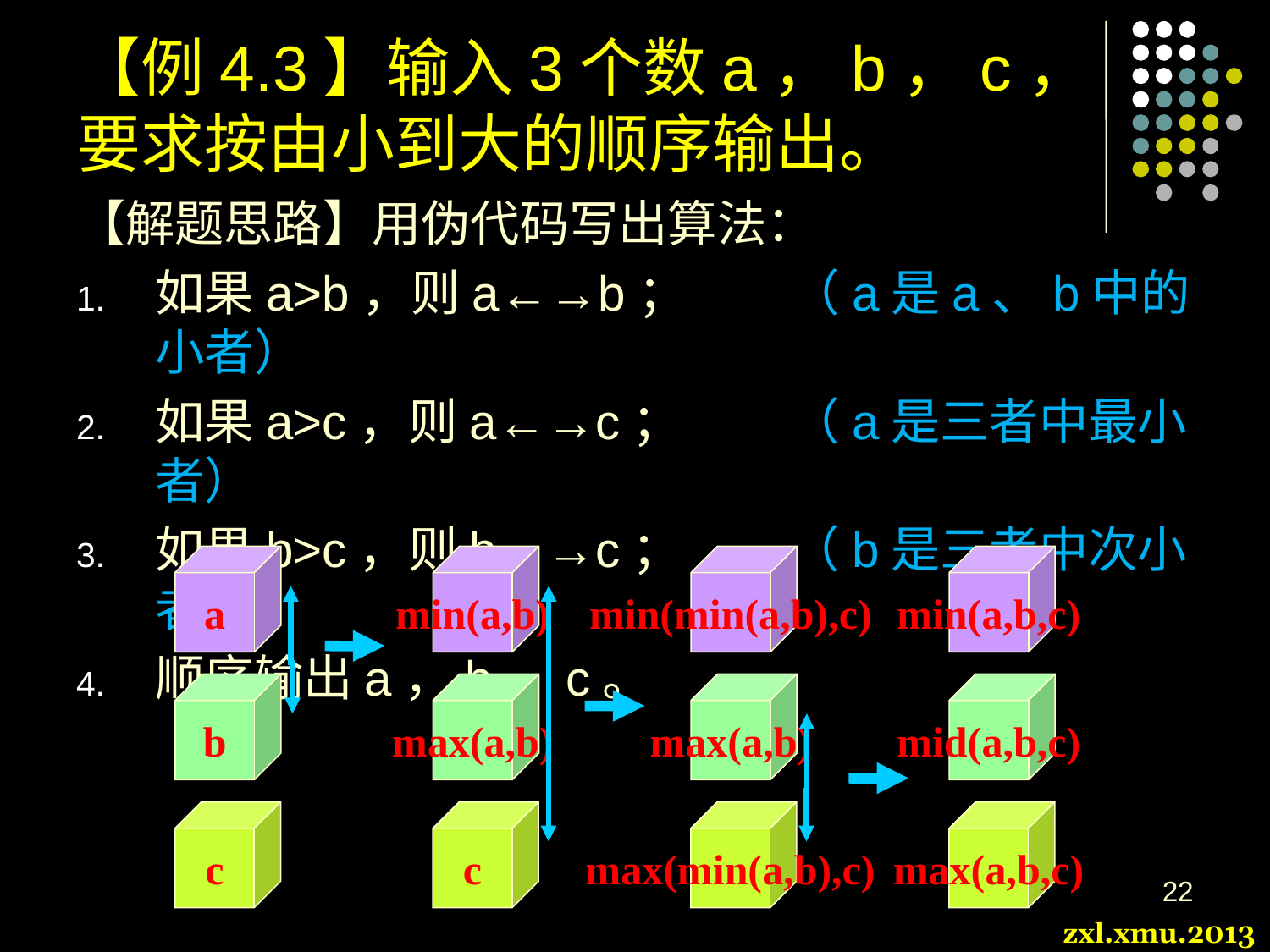

# 【例4.3】输入3个数a，b，c，要求按由小到大的顺序输出。
【解题思路】用伪代码写出算法：
如果a>b，则a←→b；	（a是a、b中的小者）
如果a>c，则a←→c；	（a是三者中最小者）
如果b>c，则b←→c；	（b是三者中次小者）
顺序输出a，b，c。
a
b
c
min(a,b)
max(a,b)
c
min(min(a,b),c)
max(a,b)
max(min(a,b),c)
min(a,b,c)
mid(a,b,c)
max(a,b,c)

22